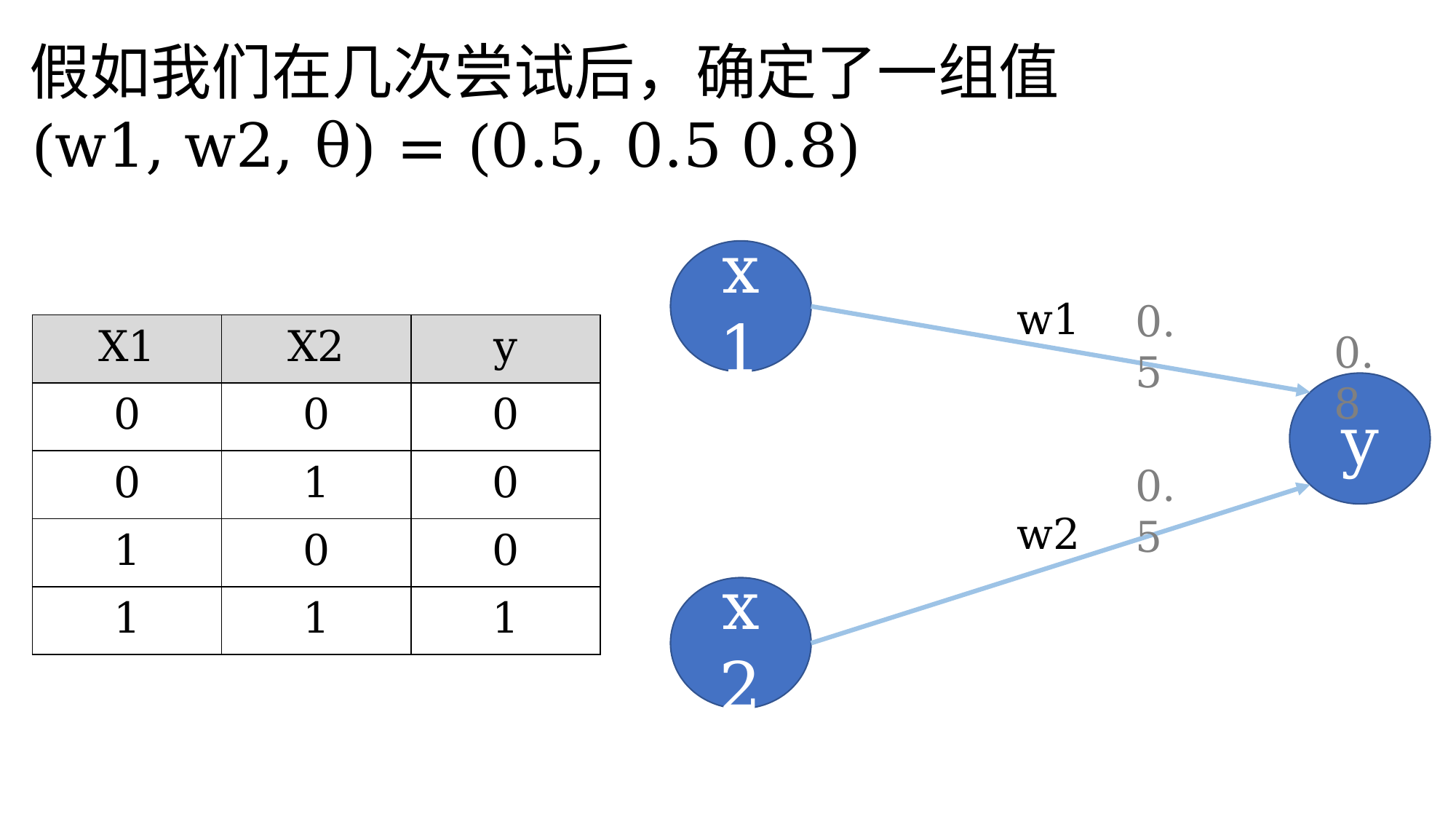

假如我们在几次尝试后，确定了一组值
(w1, w2, θ) = (0.5, 0.5 0.8)
x1
w1
w2
0.5
| X1 | X2 | y |
| --- | --- | --- |
| 0 | 0 | 0 |
| 0 | 1 | 0 |
| 1 | 0 | 0 |
| 1 | 1 | 1 |
0.8
y
0.5
x2